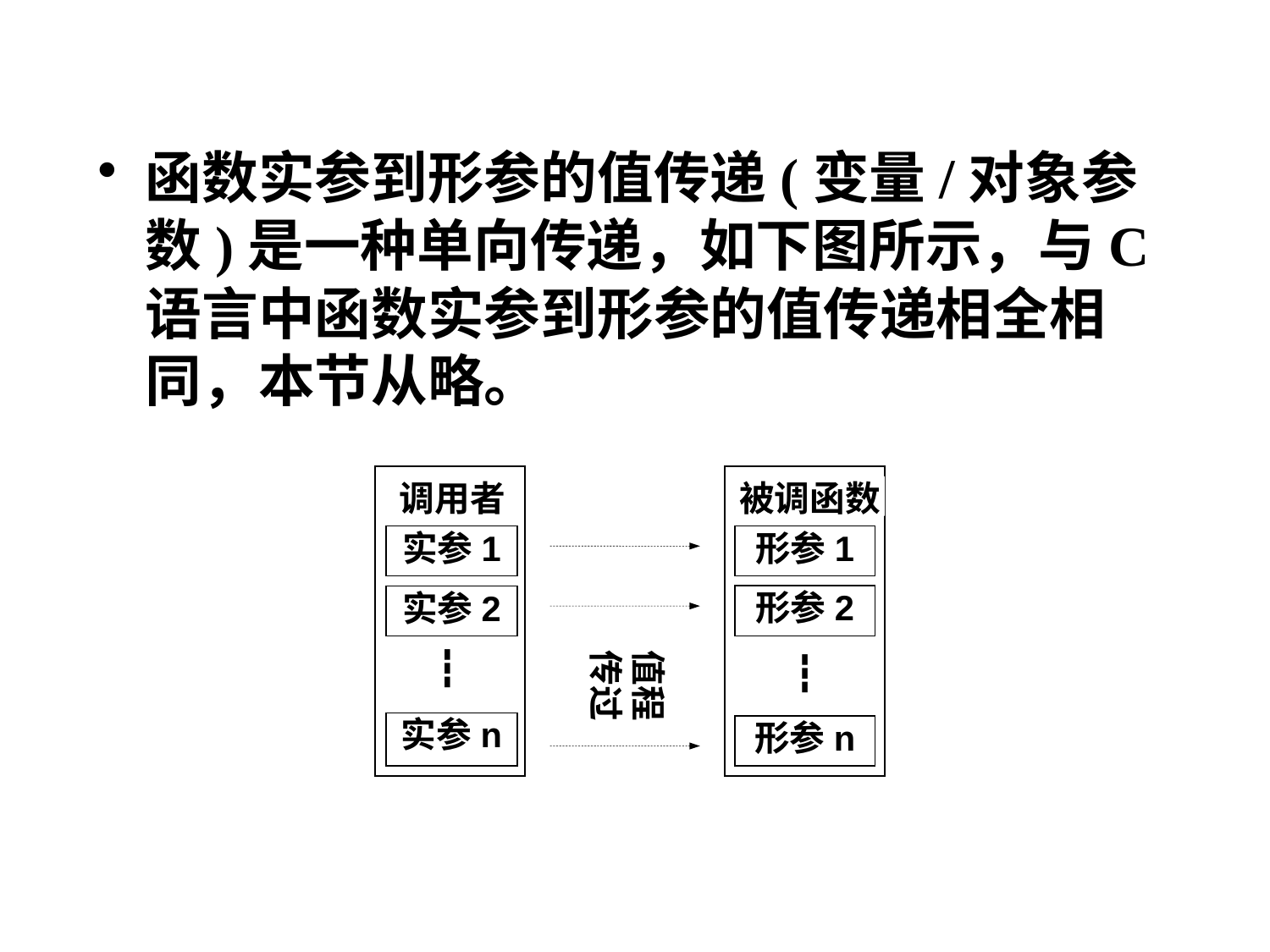

函数实参到形参的值传递(变量/对象参数)是一种单向传递，如下图所示，与C语言中函数实参到形参的值传递相全相同，本节从略。

调用者
被调函数
实参1
形参1

形参2
实参2

值程传过
┇
┇
实参n
形参n